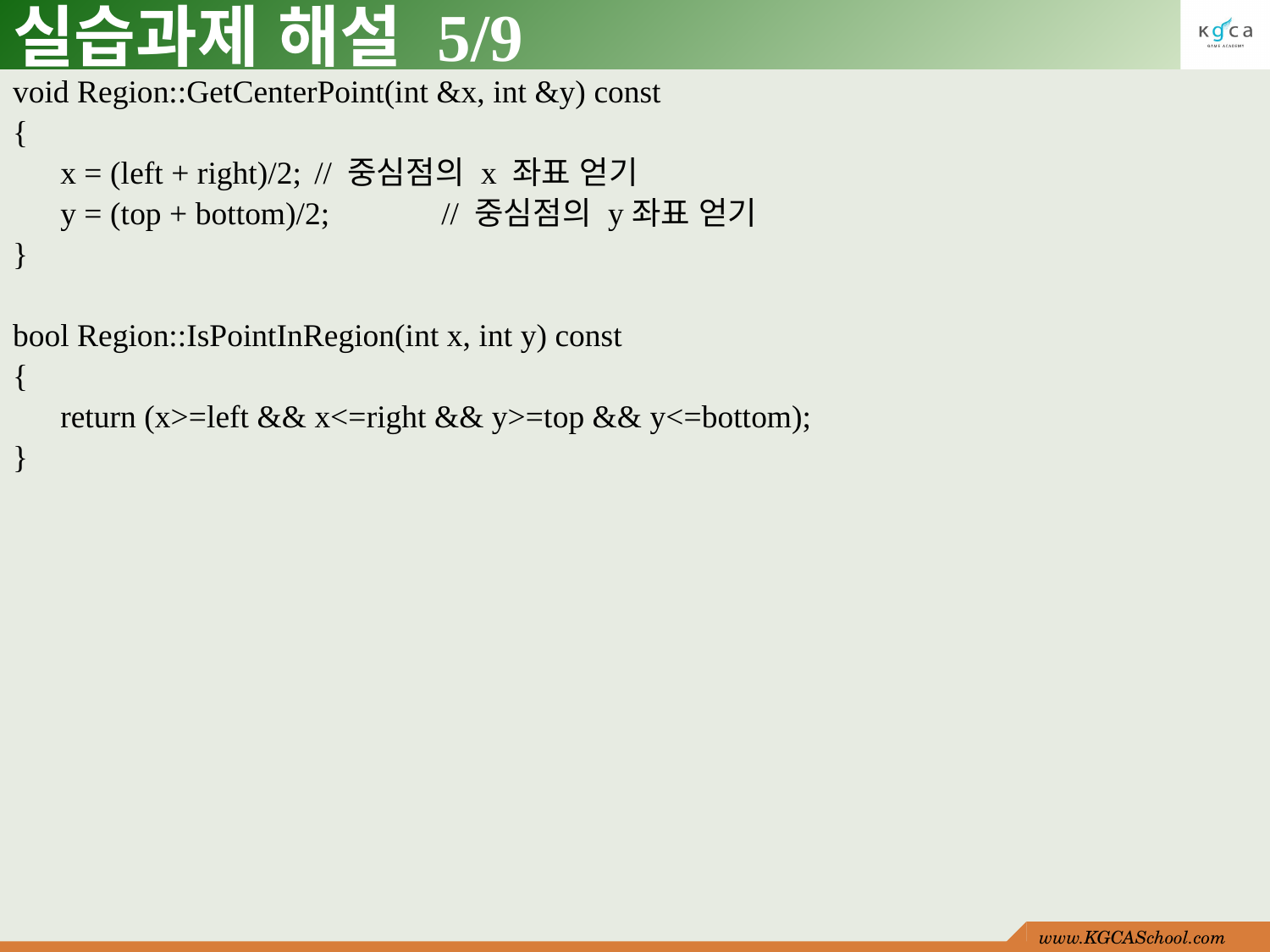

# 실습과제 해설 5/9
void Region::GetCenterPoint(int &x, int &y) const
{
	x = (left + right)/2;	// 중심점의 x 좌표 얻기
	y = (top + bottom)/2;	// 중심점의 y좌표 얻기
}

bool Region::IsPointInRegion(int x, int y) const
{
	return (x>=left && x<=right && y>=top && y<=bottom);
}